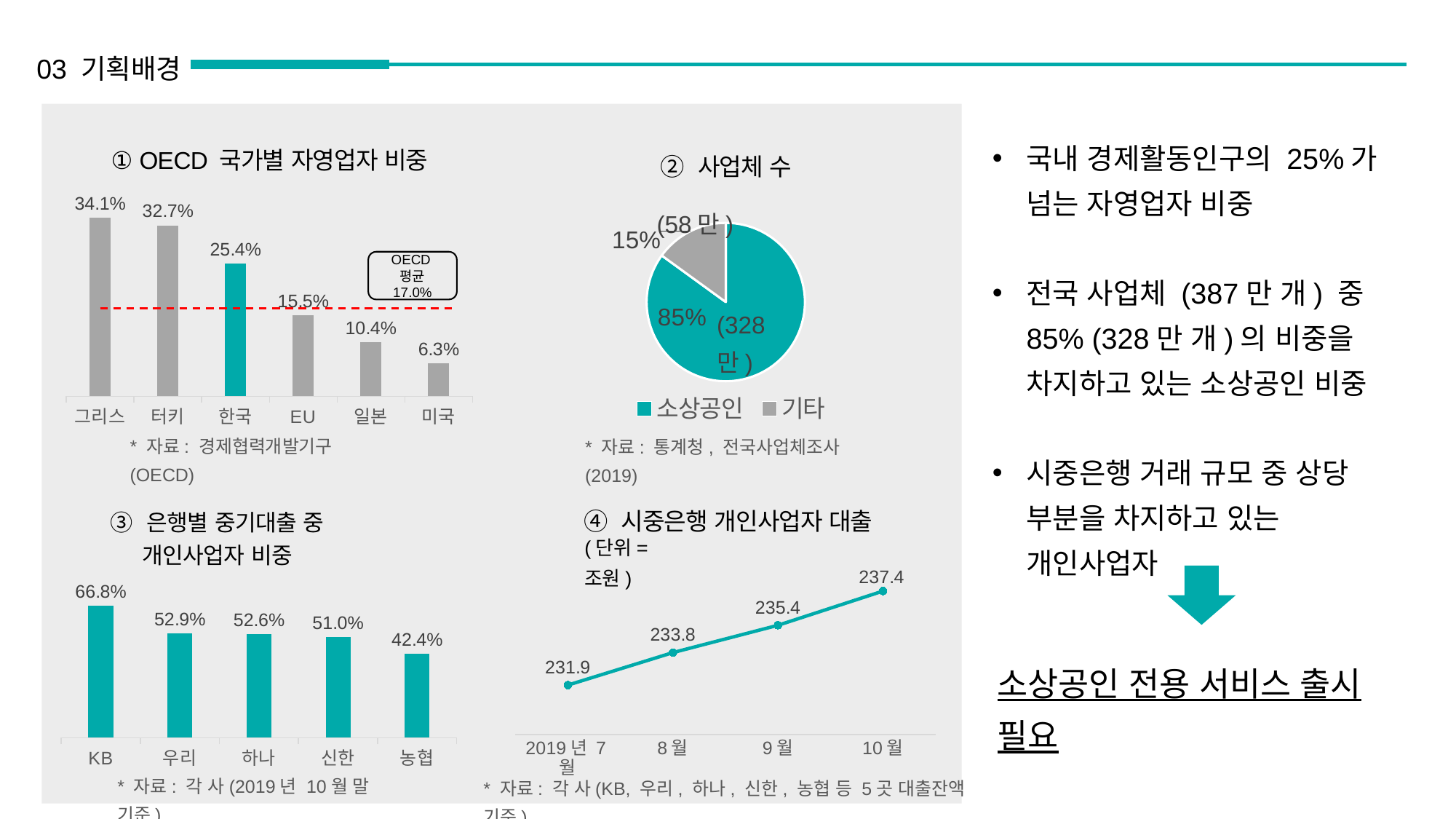

03 기획배경

### Chart: ① OECD 국가별 자영업자 비중

| Category | OECD 국가별 자영업자 비중 |
|---|---|
| 그리스 | 0.341 |
| 터키 | 0.327 |
| 한국 | 0.254 |
| EU | 0.155 |
| 일본 | 0.104 |
| 미국 | 0.063 |
OECD평균
17.0%

### Chart: ② 사업체 수

| Category | 사업체 수 |
|---|---|
| 소상공인 | 0.85 |
| 기타 | 0.15 |
(58만)
(328만)
* 자료: 경제협력개발기구(OECD)
* 자료: 통계청, 전국사업체조사(2019)

### Chart: ③ 은행별 중기대출 중 개인사업자 비중

| Category | 은행별 중기대출 중 개인사업자 비중 |
|---|---|
| KB | 0.668 |
| 우리 | 0.529 |
| 하나 | 0.526 |
| 신한 | 0.51 |
| 농협 | 0.424 |

### Chart: ④ 시중은행 개인사업자 대출

| Category | 시중은행 개인사업자 대출 |
|---|---|
| 2019년 7월 | 231.9 |
| 8월 | 233.8 |
| 9월 | 235.4 |
| 10월 | 237.4 |
(단위=조원)
* 자료: 각 사(2019년 10월 말 기준)
* 자료: 각 사(KB, 우리, 하나, 신한, 농협 등 5곳 대출잔액 기준)
국내 경제활동인구의 25%가 넘는 자영업자 비중

전국 사업체 (387만 개) 중 85% (328만 개)의 비중을 차지하고 있는 소상공인 비중

시중은행 거래 규모 중 상당 부분을 차지하고 있는 개인사업자

소상공인 전용 서비스 출시 필요